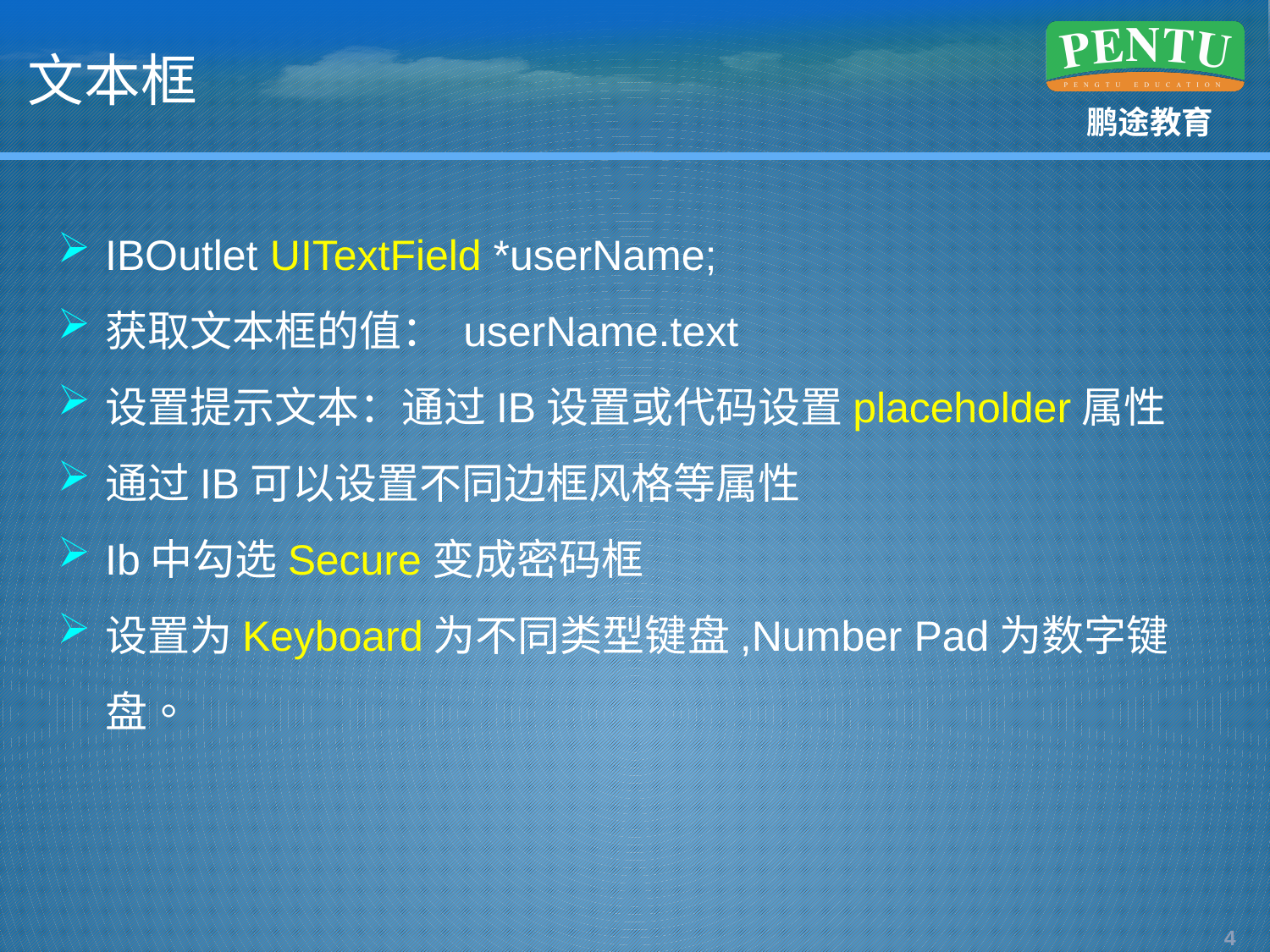

# 文本框
IBOutlet UITextField *userName;
获取文本框的值： userName.text
设置提示文本：通过IB设置或代码设置placeholder属性
通过IB可以设置不同边框风格等属性
Ib中勾选Secure变成密码框
设置为Keyboard为不同类型键盘,Number Pad为数字键盘。
4